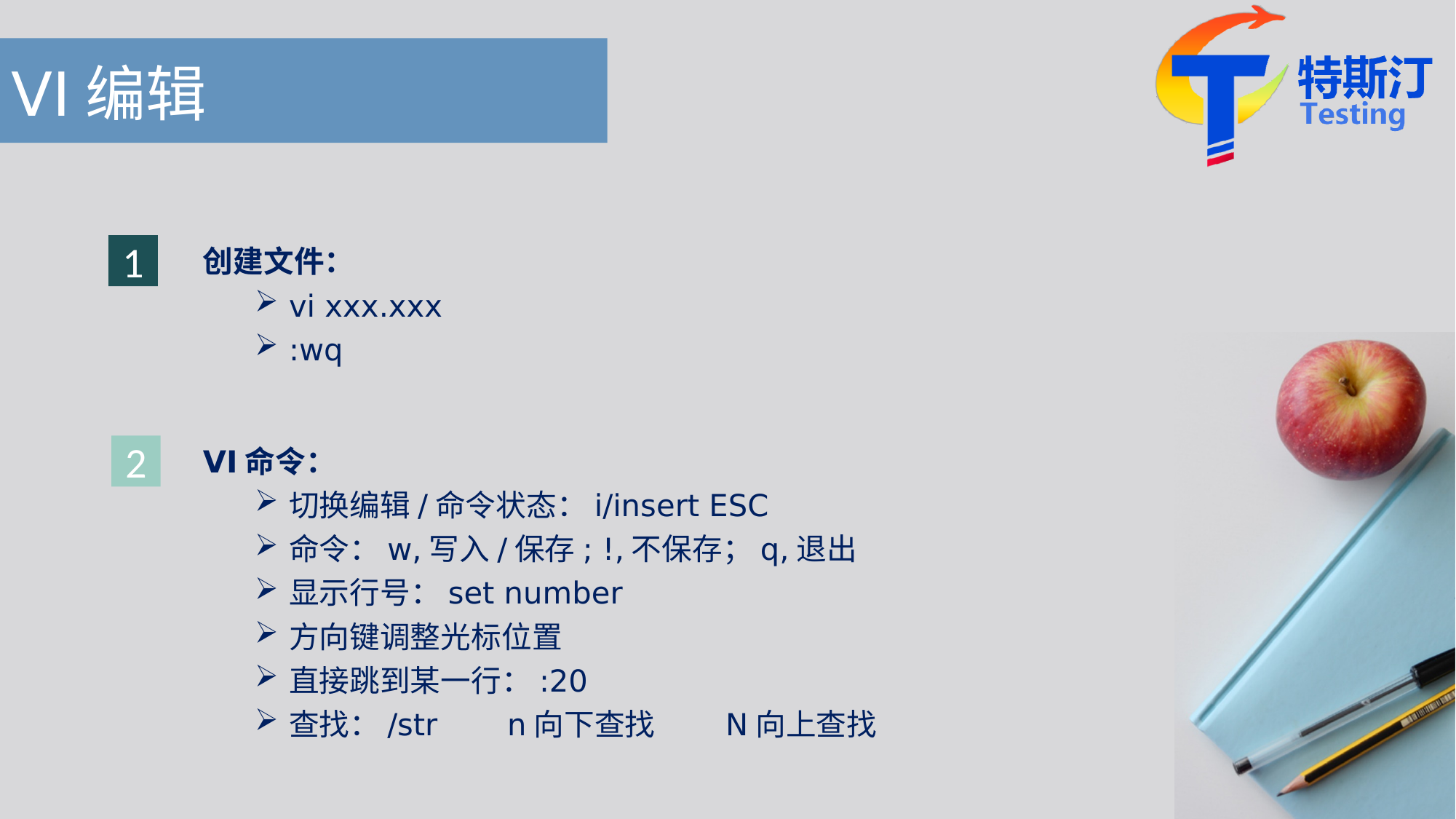

# VI编辑
1
创建文件：
vi xxx.xxx
:wq
VI命令：
切换编辑/命令状态：i/insert ESC
命令：w,写入/保存; !,不保存；q,退出
显示行号：set number
方向键调整光标位置
直接跳到某一行：:20
查找：/str	n向下查找	N向上查找
2